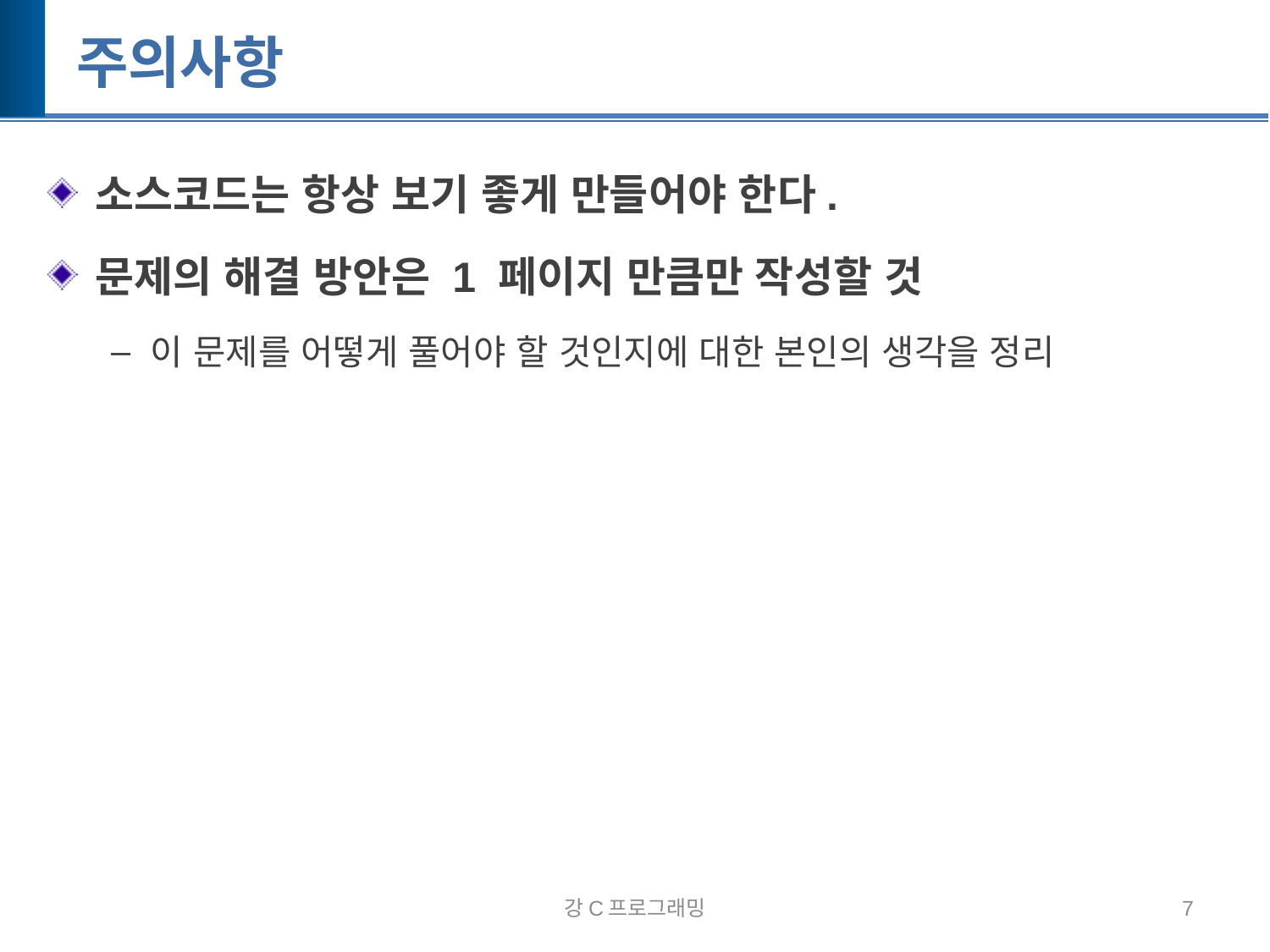

# 주의사항
소스코드는 항상 보기 좋게 만들어야 한다.
문제의 해결 방안은 1 페이지 만큼만 작성할 것
이 문제를 어떻게 풀어야 할 것인지에 대한 본인의 생각을 정리

강C프로그래밍
7